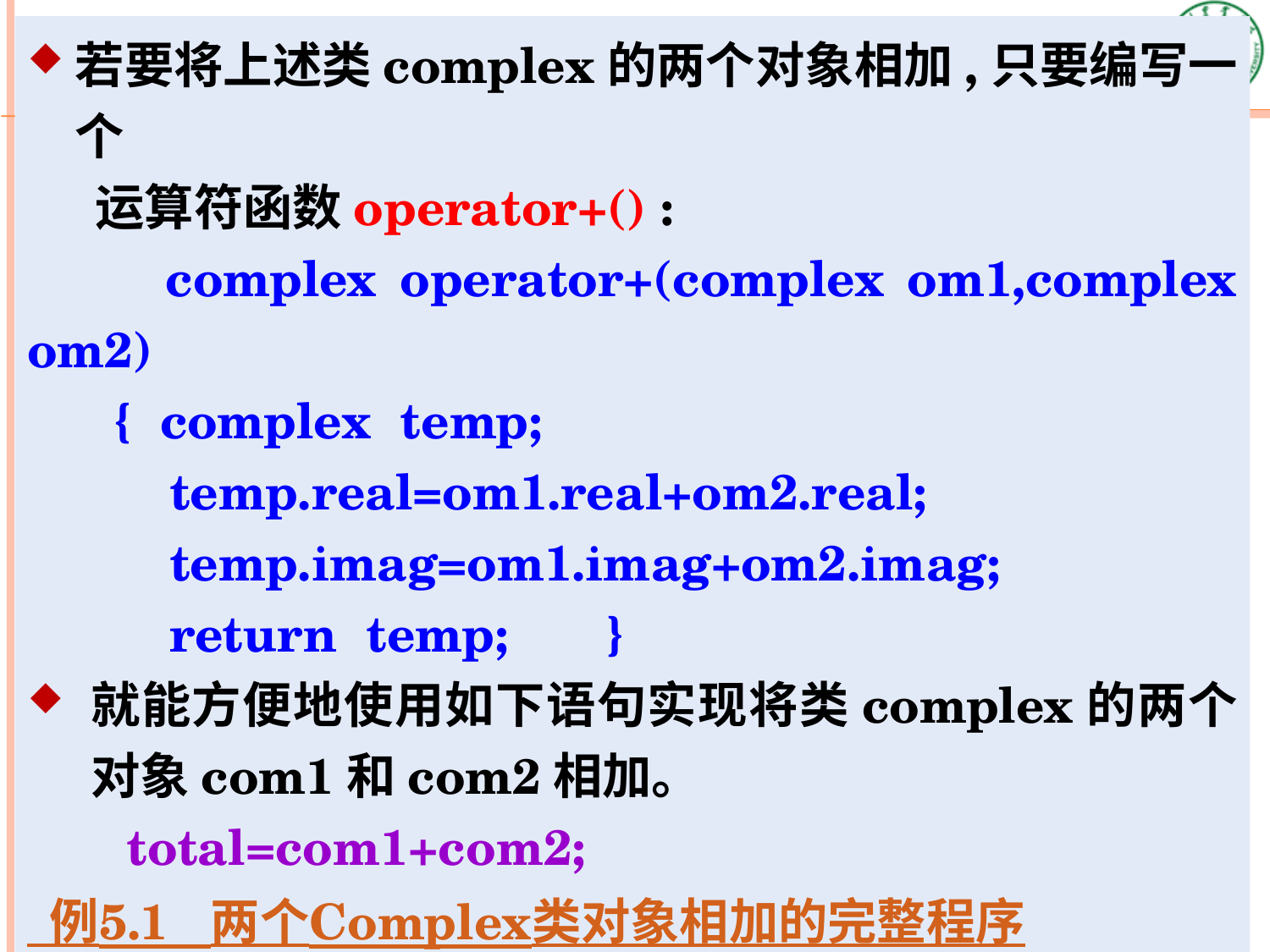

若要将上述类complex的两个对象相加,只要编写一个
     运算符函数operator+() :
      complex operator+(complex om1,complex om2)
      {  complex  temp;
          temp.real=om1.real+om2.real;
          temp.imag=om1.imag+om2.imag;
          return  temp;       }
就能方便地使用如下语句实现将类complex的两个对象com1和com2相加。
       total=com1+com2;
  例5.1   两个Complex类对象相加的完整程序